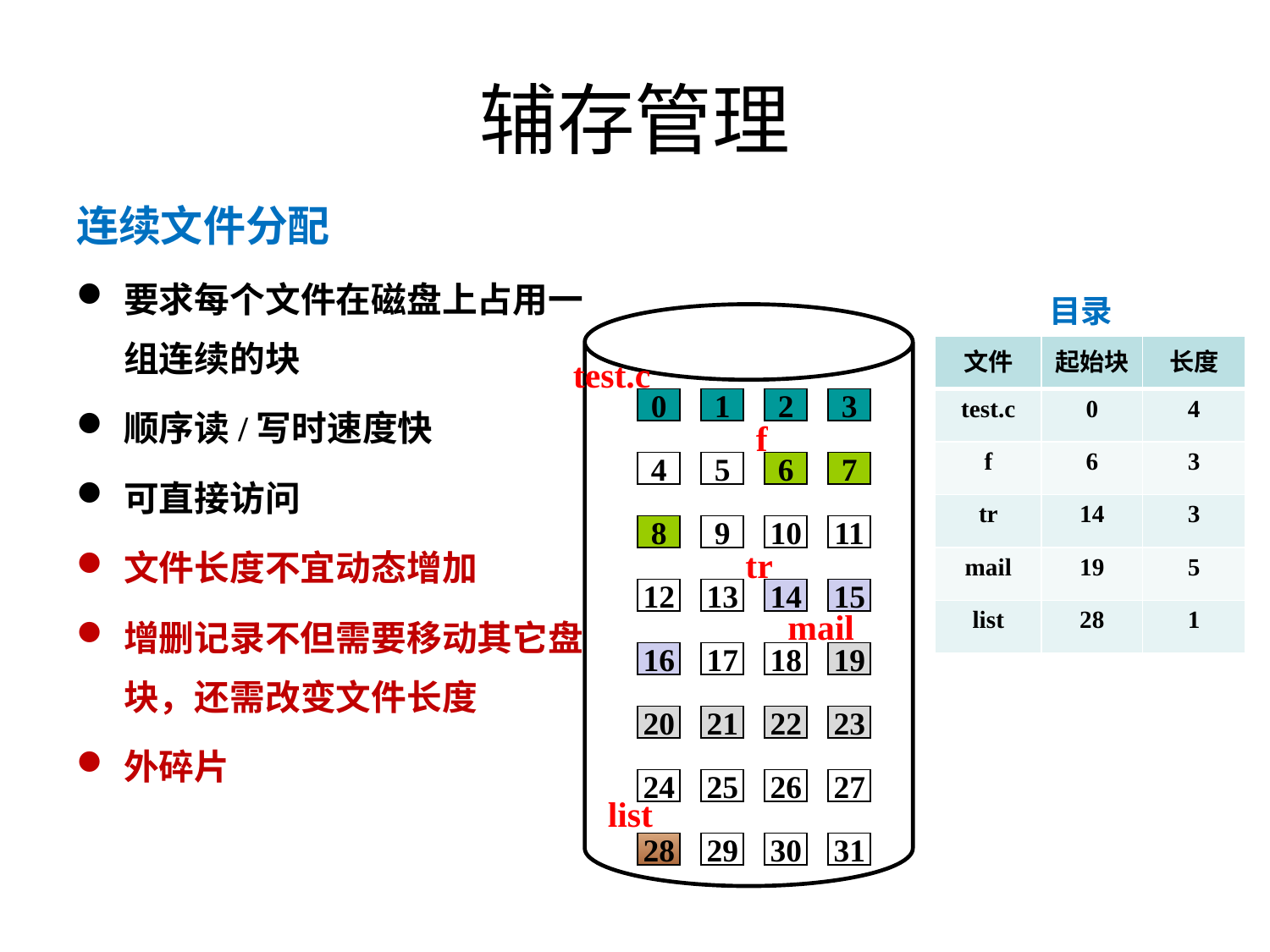

# 辅存管理
连续文件分配
要求每个文件在磁盘上占用一组连续的块
顺序读/写时速度快
可直接访问
文件长度不宜动态增加
增删记录不但需要移动其它盘块，还需改变文件长度
外碎片

目录

test.c
0
1
2
3
4
5
6
7
8
9
10
11
12
13
14
15
16
17
18
19
20
21
22
23
24
25
26
27
28
29
30
31
f
tr
mail
list
| 文件 | 起始块 | 长度 |
| --- | --- | --- |
| test.c | 0 | 4 |
| f | 6 | 3 |
| tr | 14 | 3 |
| mail | 19 | 5 |
| list | 28 | 1 |